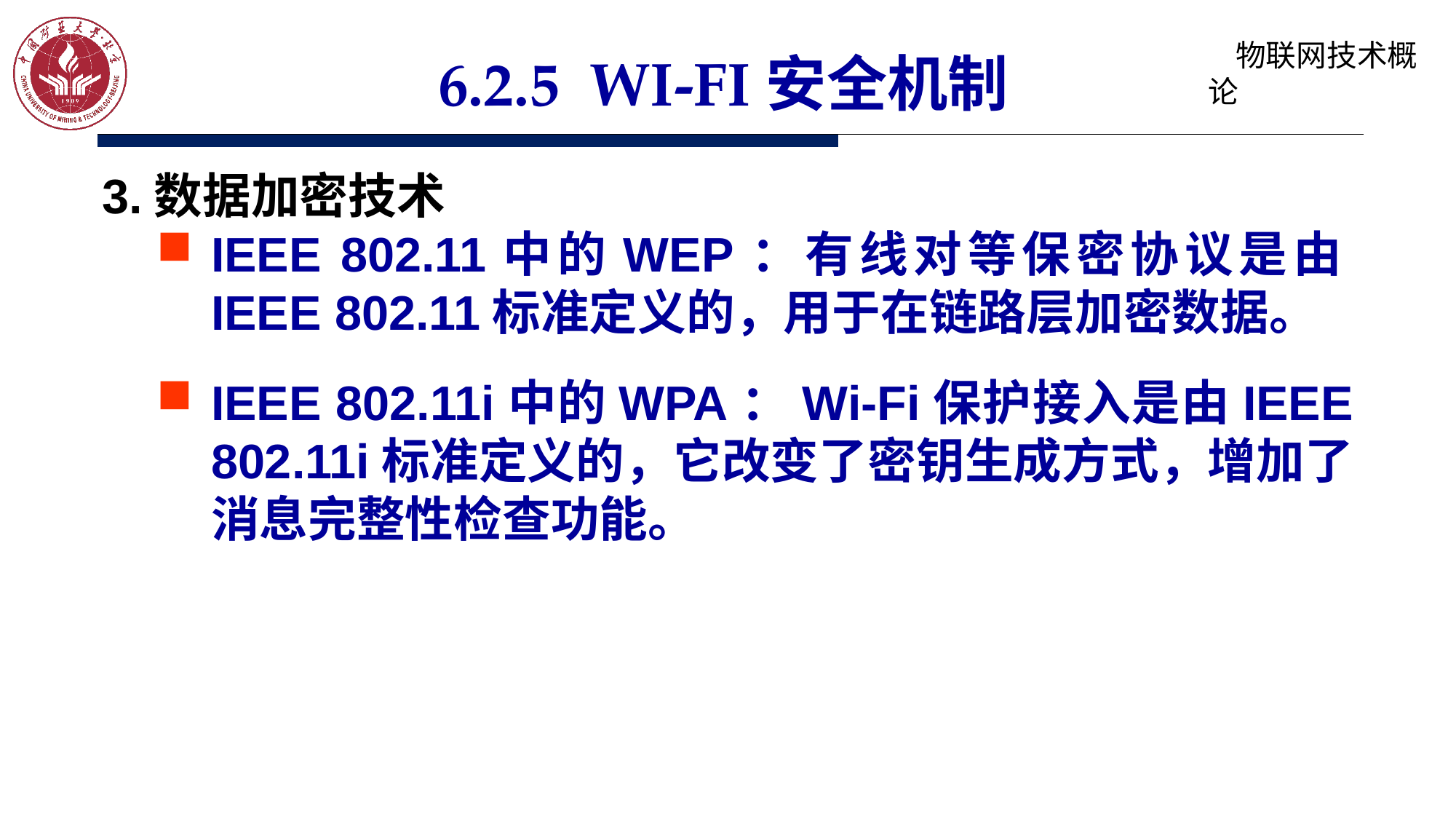

# 6.2.5  WI-FI安全机制
3.数据加密技术
IEEE 802.11中的WEP：有线对等保密协议是由IEEE 802.11标准定义的，用于在链路层加密数据。

IEEE 802.11i中的WPA：Wi-Fi保护接入是由IEEE 802.11i标准定义的，它改变了密钥生成方式，增加了消息完整性检查功能。